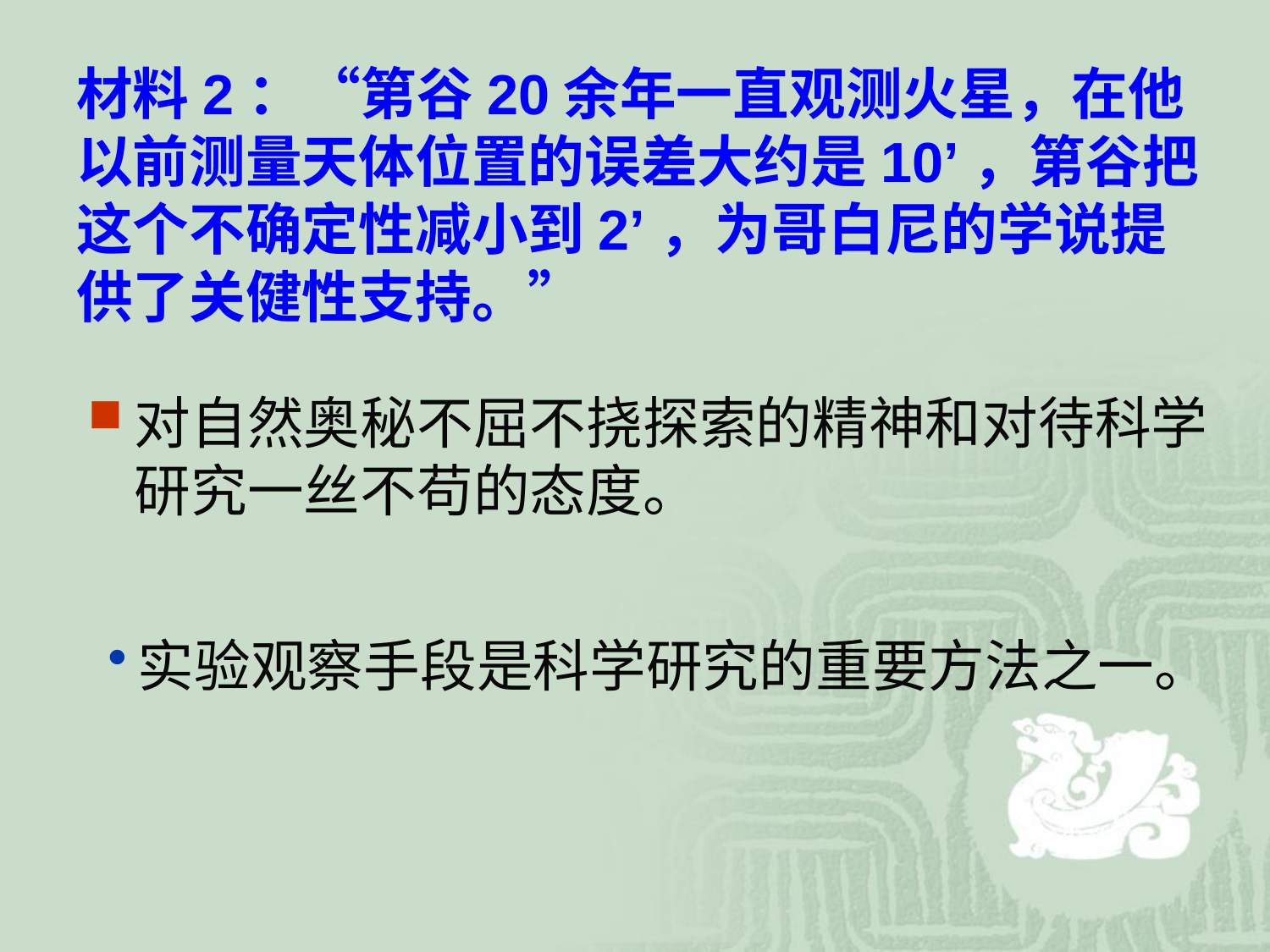

# 材料2：“第谷20余年一直观测火星，在他以前测量天体位置的误差大约是10’，第谷把这个不确定性减小到2’，为哥白尼的学说提供了关健性支持。”
对自然奥秘不屈不挠探索的精神和对待科学研究一丝不苟的态度。
实验观察手段是科学研究的重要方法之一。